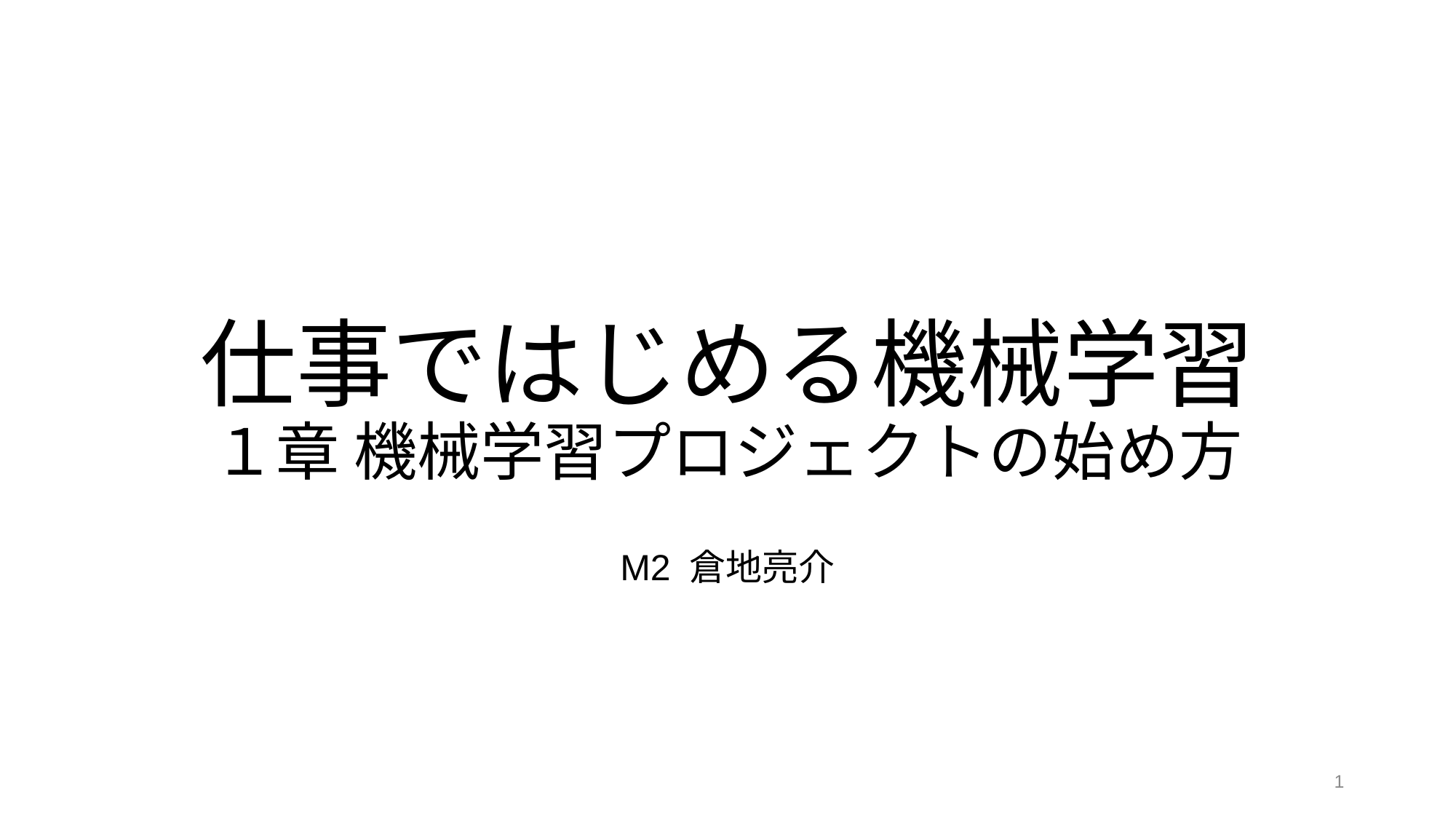

# 仕事ではじめる機械学習 １章 機械学習プロジェクトの始め方

M2 倉地亮介
1